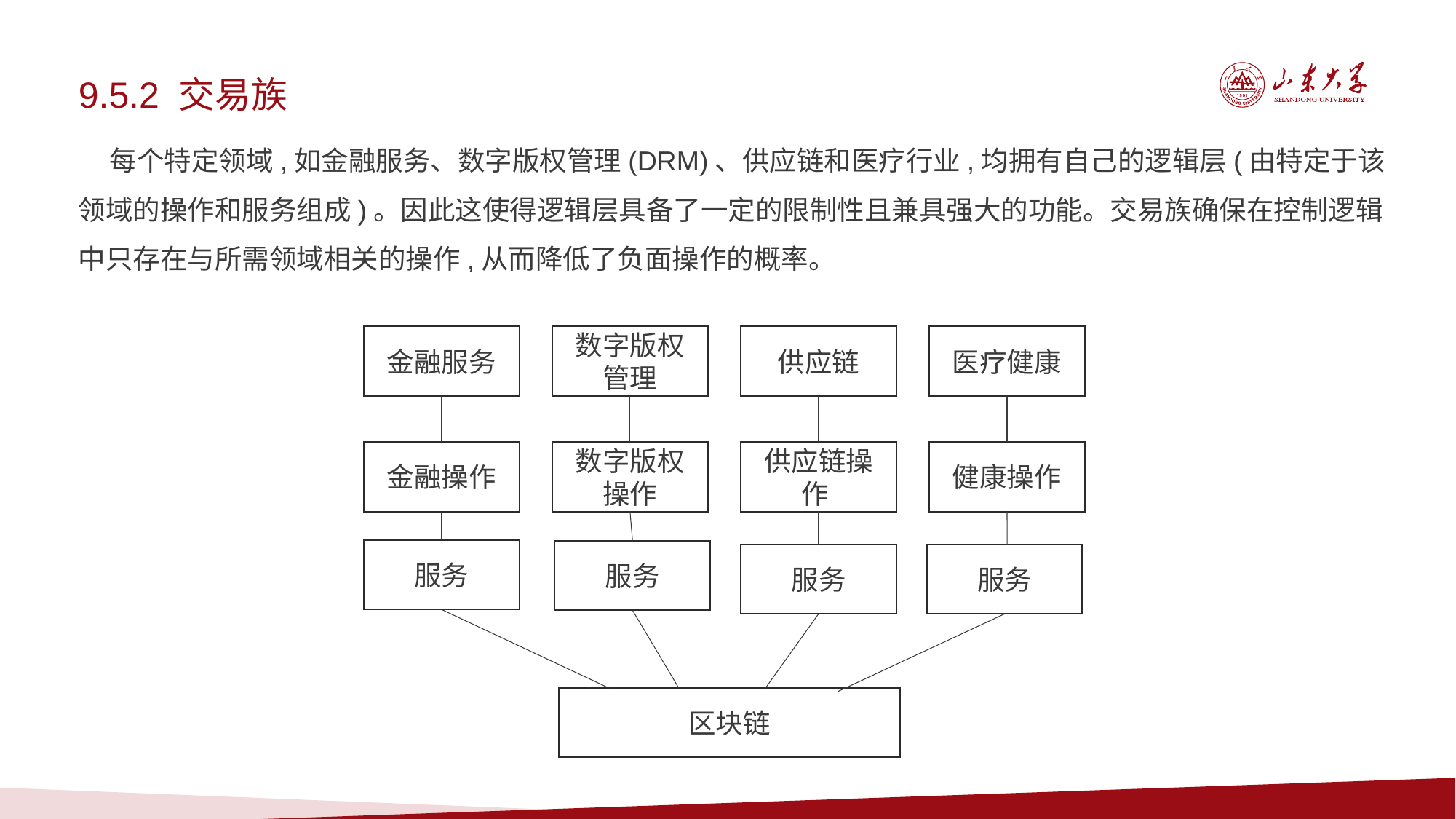

9.5.2 交易族
    每个特定领域,如金融服务、数字版权管理(DRM)、供应链和医疗行业,均拥有自己的逻辑层(由特定于该领域的操作和服务组成)。因此这使得逻辑层具备了一定的限制性且兼具强大的功能。交易族确保在控制逻辑中只存在与所需领域相关的操作,从而降低了负面操作的概率。

金融服务
数字版权管理
供应链
医疗健康
健康操作
金融操作
数字版权操作
供应链操作
服务
服务
服务
服务
区块链